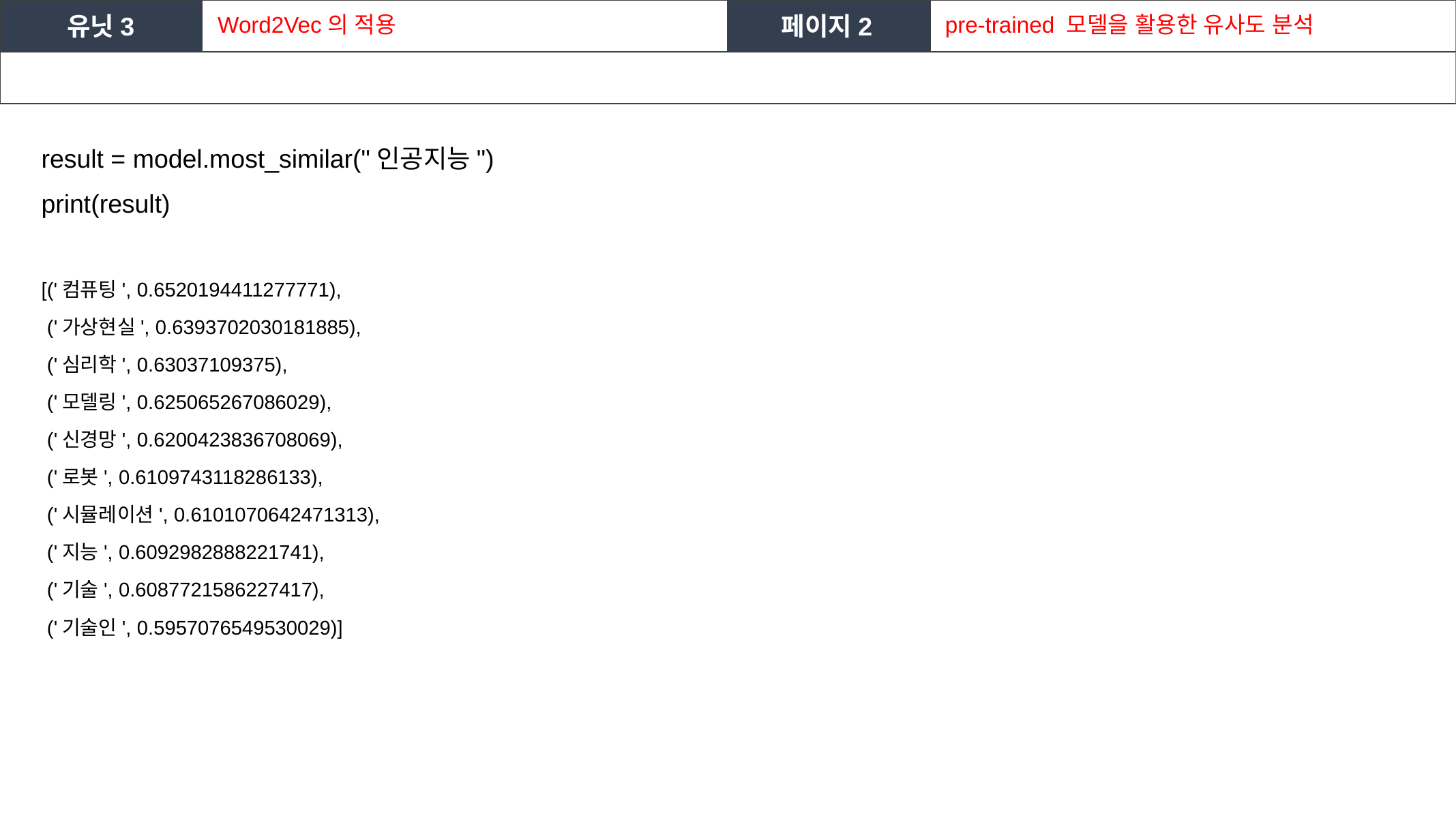

유닛3
Word2Vec의 적용
페이지2
pre-trained 모델을 활용한 유사도 분석

result = model.most_similar("인공지능")
print(result)

[('컴퓨팅', 0.6520194411277771),
 ('가상현실', 0.6393702030181885),
 ('심리학', 0.63037109375),
 ('모델링', 0.625065267086029),
 ('신경망', 0.6200423836708069),
 ('로봇', 0.6109743118286133),
 ('시뮬레이션', 0.6101070642471313),
 ('지능', 0.6092982888221741),
 ('기술', 0.6087721586227417),
 ('기술인', 0.5957076549530029)]